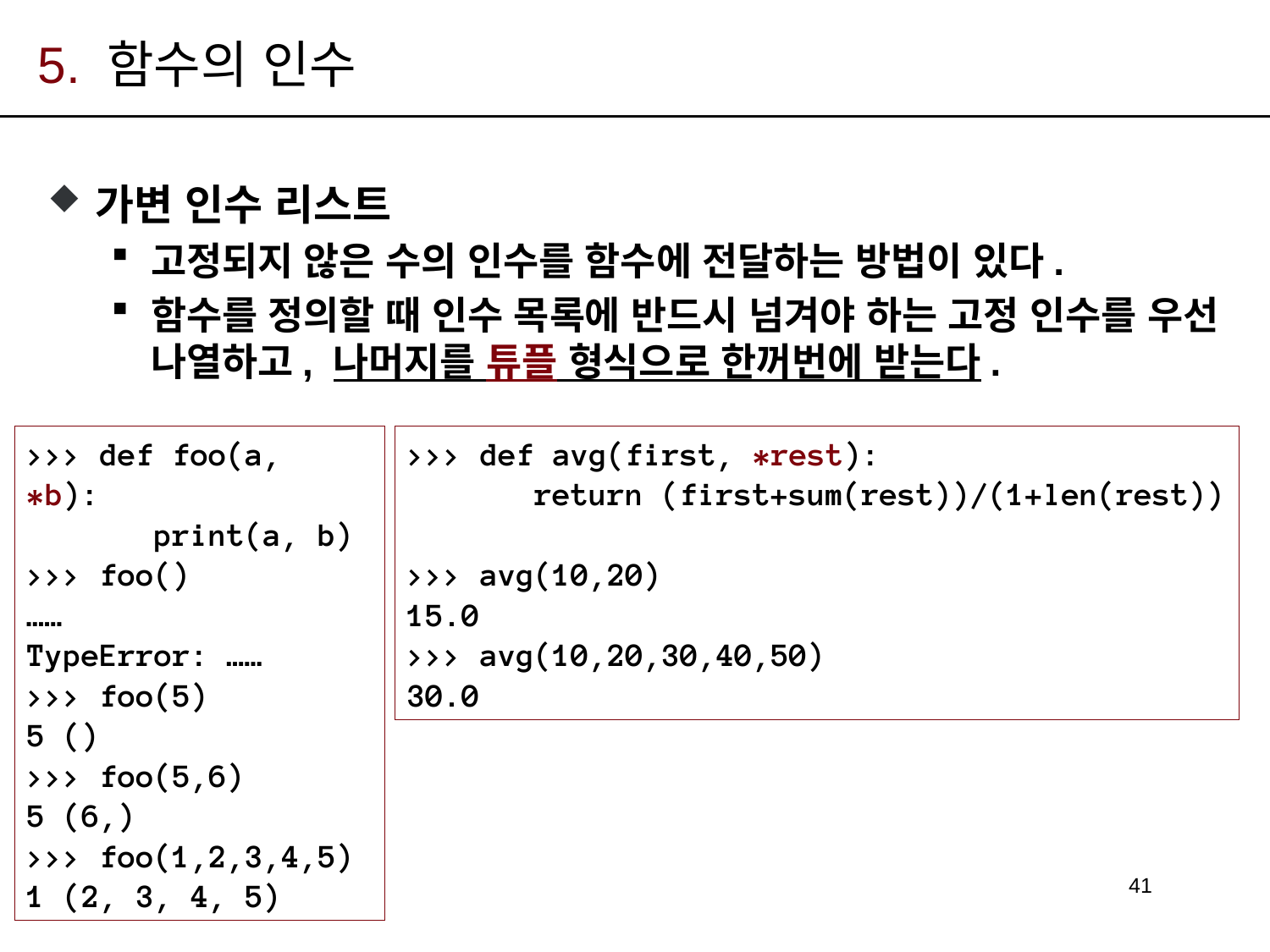

# 5. 함수의 인수
가변 인수 리스트
고정되지 않은 수의 인수를 함수에 전달하는 방법이 있다.
함수를 정의할 때 인수 목록에 반드시 넘겨야 하는 고정 인수를 우선 나열하고, 나머지를 튜플 형식으로 한꺼번에 받는다.

>>> def foo(a, *b):
	print(a, b)
>>> foo()
……
TypeError: ……
>>> foo(5)
5 ()
>>> foo(5,6)
5 (6,)
>>> foo(1,2,3,4,5)
1 (2, 3, 4, 5)
>>> def avg(first, *rest):
	return (first+sum(rest))/(1+len(rest))

>>> avg(10,20)
15.0
>>> avg(10,20,30,40,50)
30.0
41